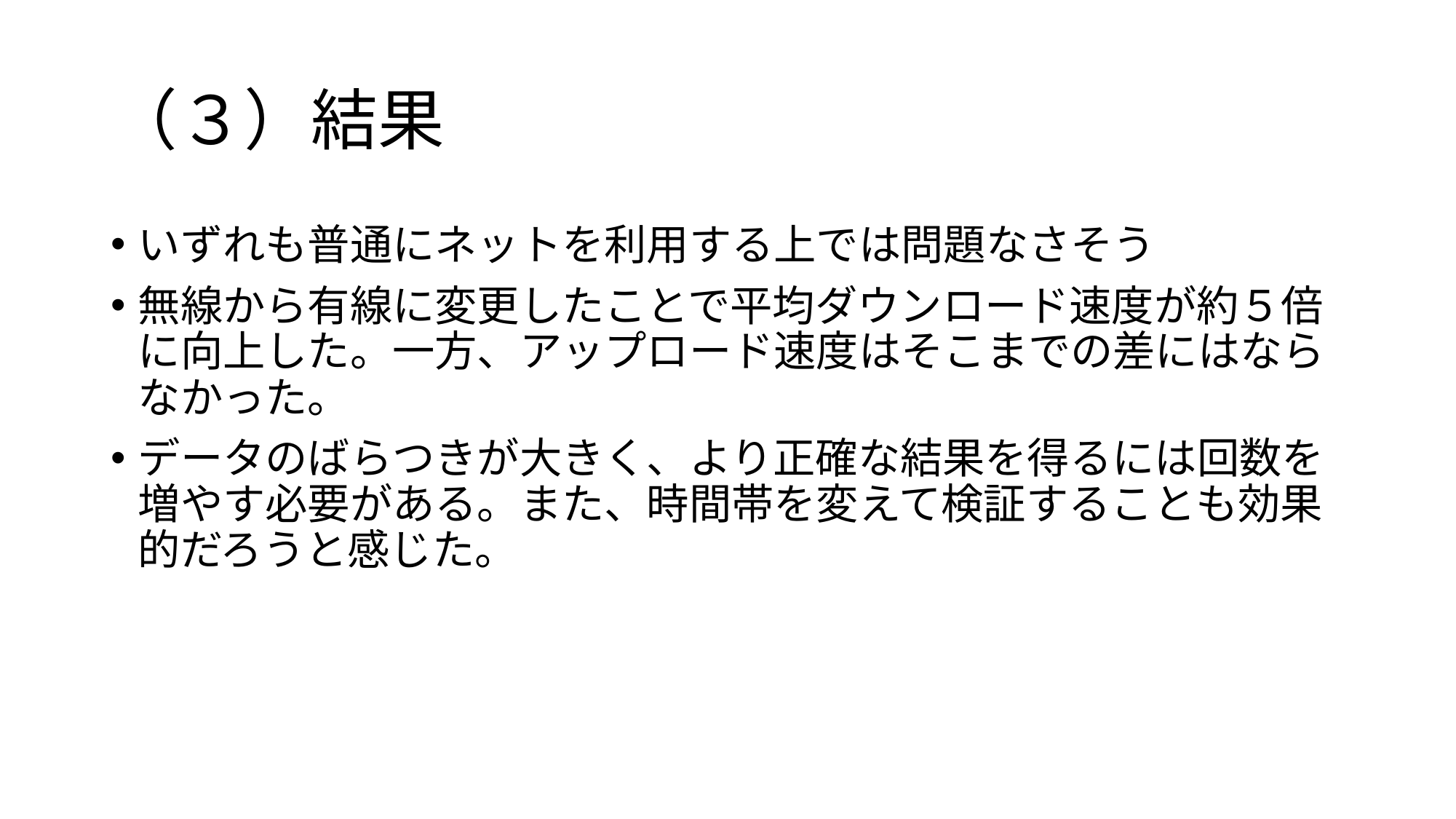

# （３）結果
いずれも普通にネットを利用する上では問題なさそう
無線から有線に変更したことで平均ダウンロード速度が約５倍に向上した。一方、アップロード速度はそこまでの差にはならなかった。
データのばらつきが大きく、より正確な結果を得るには回数を増やす必要がある。また、時間帯を変えて検証することも効果的だろうと感じた。